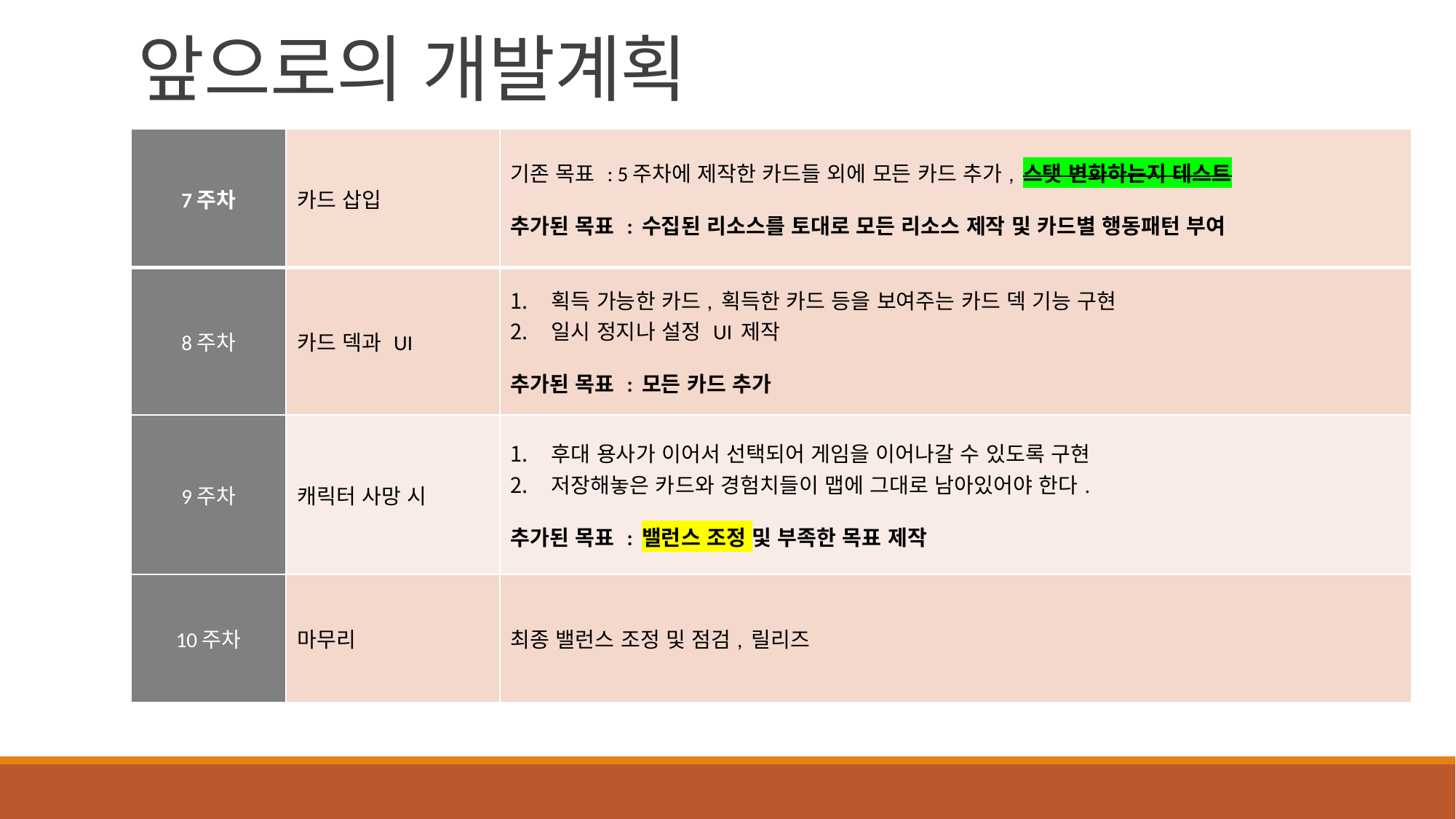

# 앞으로의 개발계획
| 7주차 | 카드 삽입 | 기존 목표 : 5주차에 제작한 카드들 외에 모든 카드 추가, 스탯 변화하는지 테스트 추가된 목표 : 수집된 리소스를 토대로 모든 리소스 제작 및 카드별 행동패턴 부여 |
| --- | --- | --- |
| 8주차 | 카드 덱과 UI | 획득 가능한 카드, 획득한 카드 등을 보여주는 카드 덱 기능 구현 일시 정지나 설정 UI 제작 추가된 목표 : 모든 카드 추가 |
| 9주차 | 캐릭터 사망 시 | 후대 용사가 이어서 선택되어 게임을 이어나갈 수 있도록 구현 저장해놓은 카드와 경험치들이 맵에 그대로 남아있어야 한다. 추가된 목표 : 밸런스 조정 및 부족한 목표 제작 |
| 10주차 | 마무리 | 최종 밸런스 조정 및 점검, 릴리즈 |